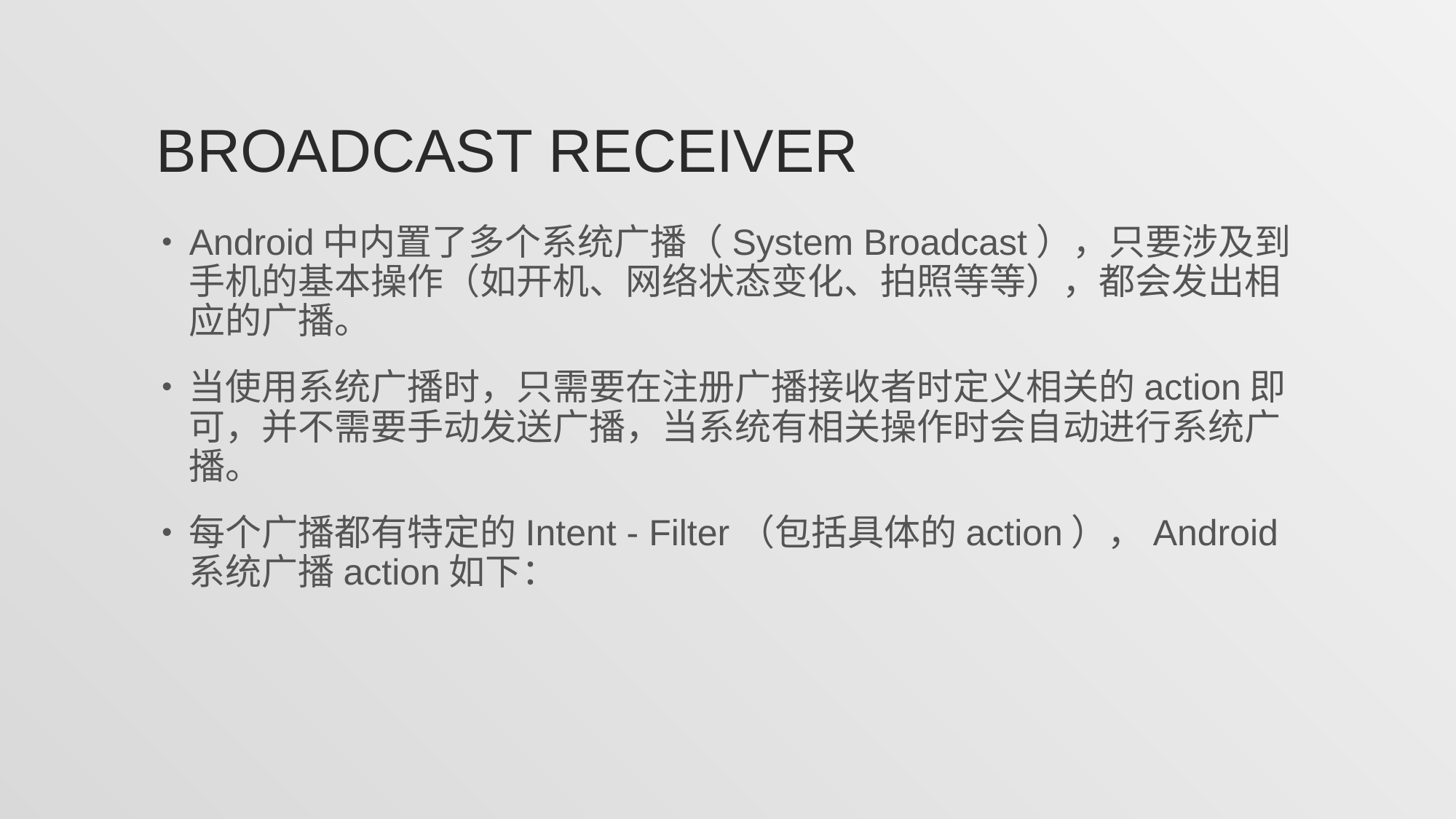

# Broadcast Receiver
Android中内置了多个系统广播（System Broadcast），只要涉及到手机的基本操作（如开机、网络状态变化、拍照等等），都会发出相应的广播。
当使用系统广播时，只需要在注册广播接收者时定义相关的action即可，并不需要手动发送广播，当系统有相关操作时会自动进行系统广播。
每个广播都有特定的Intent - Filter（包括具体的action），Android系统广播action如下：